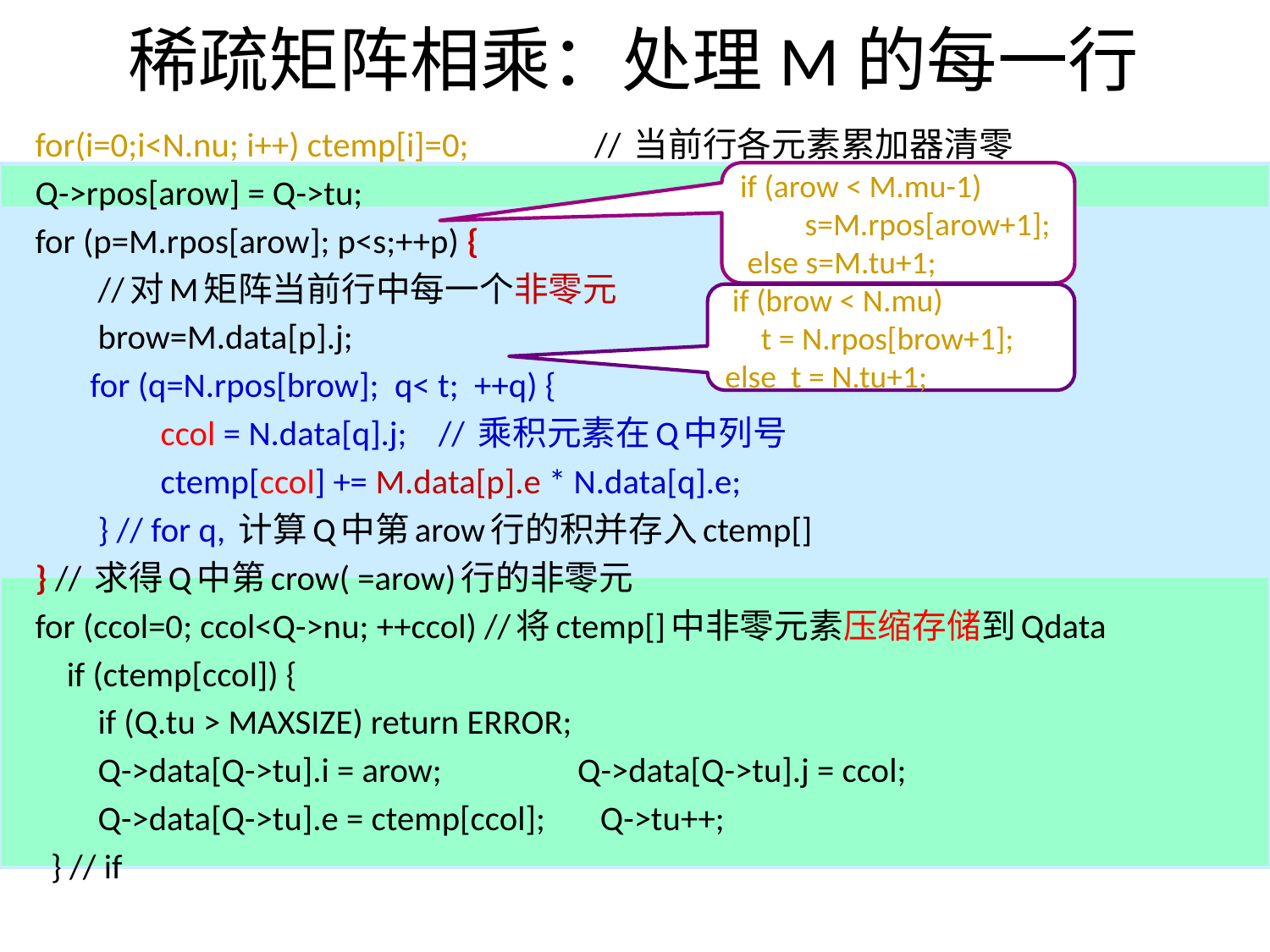

# 稀疏矩阵相乘：处理M的每一行
for(i=0;i<N.nu; i++) ctemp[i]=0;                // 当前行各元素累加器清零
Q->rpos[arow] = Q->tu;
for (p=M.rpos[arow]; p<s;++p) {
        //对M矩阵当前行中每一个非零元
        brow=M.data[p].j;
       for (q=N.rpos[brow];  q< t;  ++q) {
                ccol = N.data[q].j;    // 乘积元素在Q中列号
                ctemp[ccol] += M.data[p].e * N.data[q].e;
        } // for q, 计算Q中第arow行的积并存入ctemp[]
} // 求得Q中第crow( =arow)行的非零元
for (ccol=0; ccol<Q->nu; ++ccol) //将ctemp[]中非零元素压缩存储到Qdata
    if (ctemp[ccol]) {
        if (Q.tu > MAXSIZE) return ERROR;
        Q->data[Q->tu].i = arow;         	Q->data[Q->tu].j = ccol;
        Q->data[Q->tu].e = ctemp[ccol];       Q->tu++;
  } // if
if (arow < M.mu-1)
         s=M.rpos[arow+1];
 else s=M.tu+1;

 if (brow < N.mu)
     t = N.rpos[brow+1];
else  t = N.tu+1;